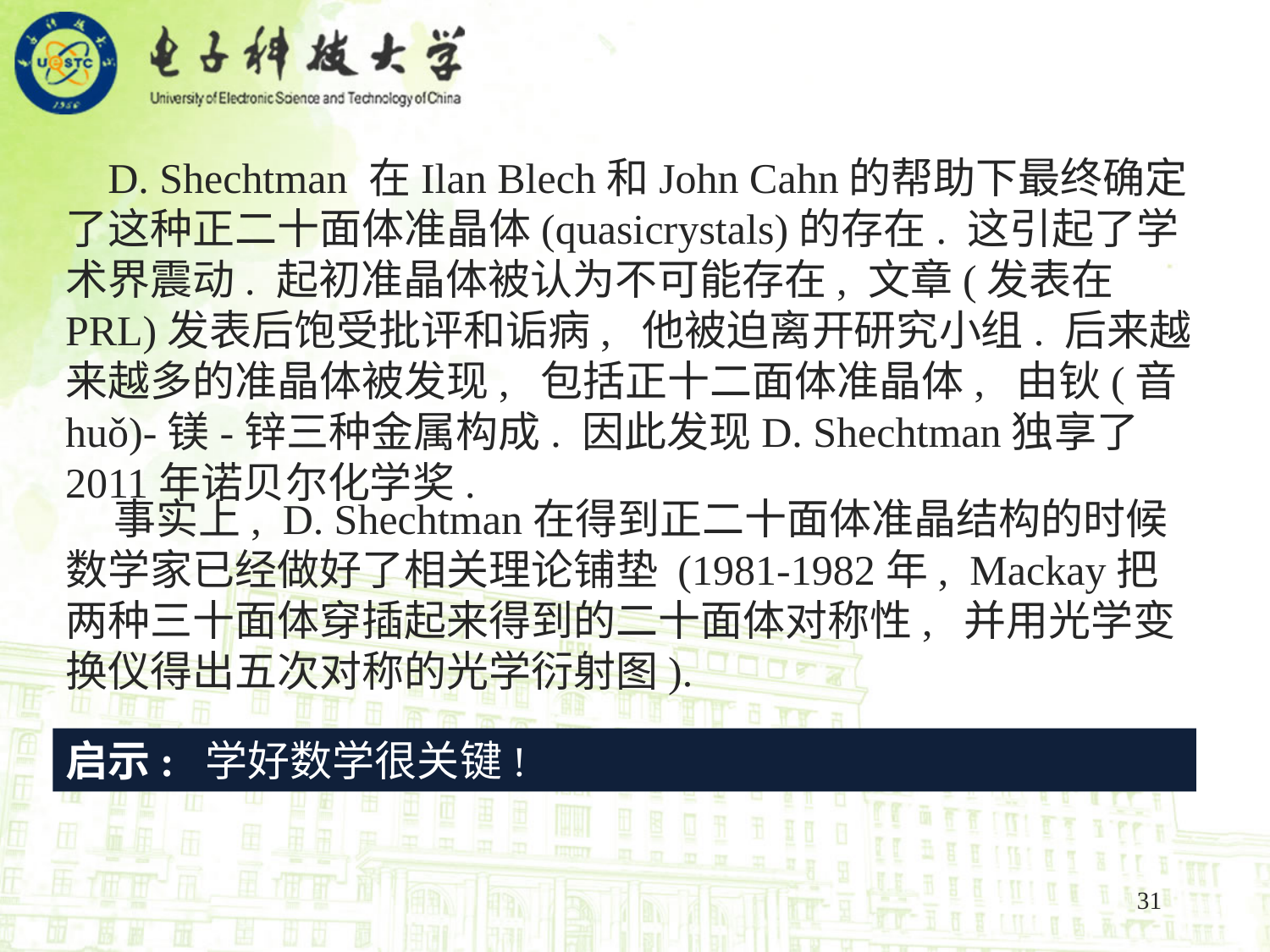

D. Shechtman 在Ilan Blech和John Cahn的帮助下最终确定了这种正二十面体准晶体(quasicrystals)的存在. 这引起了学术界震动. 起初准晶体被认为不可能存在, 文章(发表在PRL)发表后饱受批评和诟病,  他被迫离开研究小组. 后来越来越多的准晶体被发现,  包括正十二面体准晶体,  由钬(音huǒ)-镁-锌三种金属构成. 因此发现D. Shechtman独享了2011年诺贝尔化学奖.
    事实上,  D. Shechtman在得到正二十面体准晶结构的时候数学家已经做好了相关理论铺垫 (1981-1982年,  Mackay把两种三十面体穿插起来得到的二十面体对称性,  并用光学变换仪得出五次对称的光学衍射图).
启示:  学好数学很关键!
31